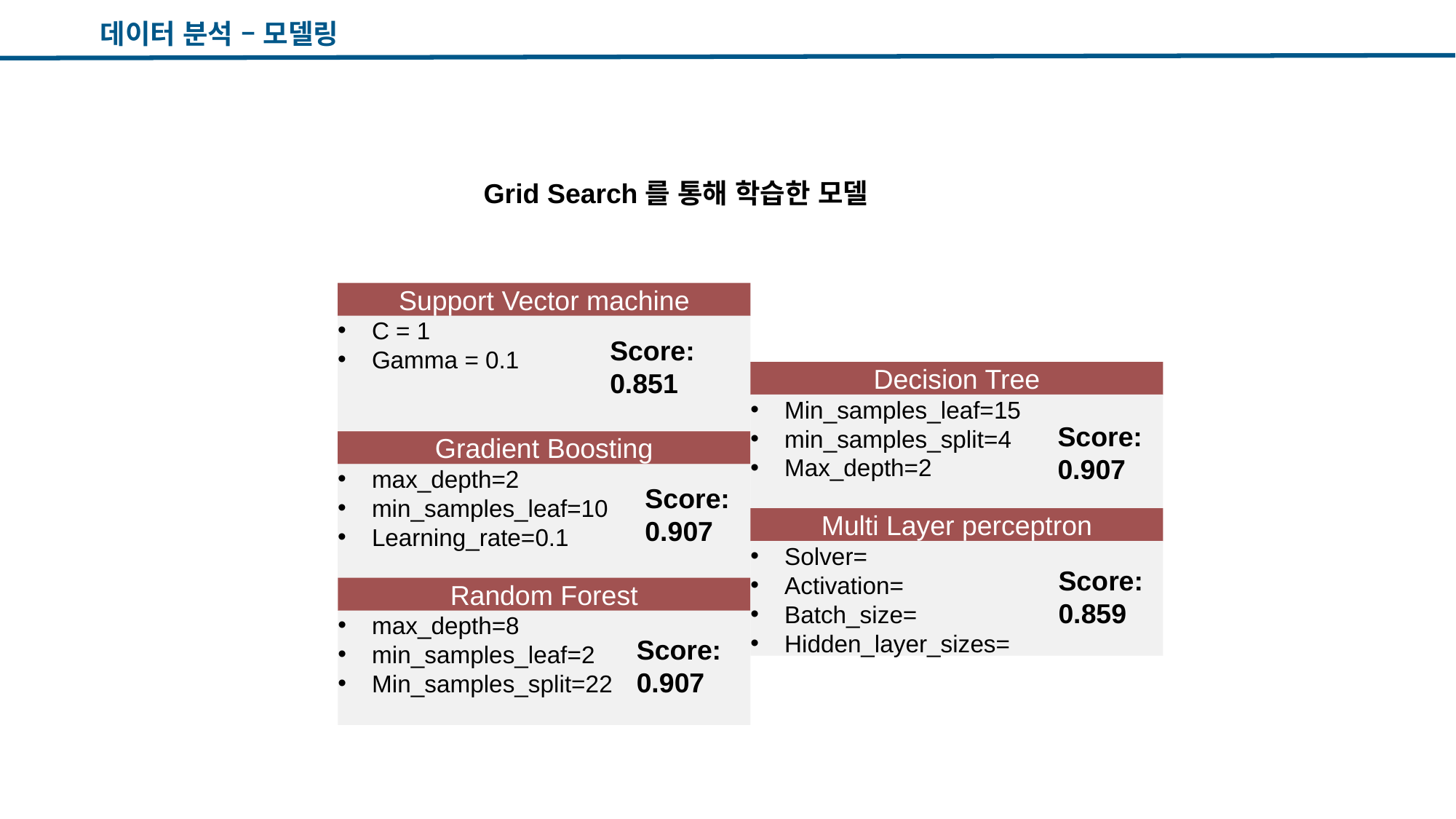

데이터 분석 – 모델링
Grid Search를 통해 학습한 모델

Support Vector machine
C = 1
Gamma = 0.1
Score:
0.851
Decision Tree
Min_samples_leaf=15
min_samples_split=4
Max_depth=2
Score:
0.907
Gradient Boosting
max_depth=2
min_samples_leaf=10
Learning_rate=0.1
Score:
0.907

Multi Layer perceptron
Solver=
Activation=
Batch_size=
Hidden_layer_sizes=
Score:
0.859

Random Forest
max_depth=8
min_samples_leaf=2
Min_samples_split=22
Score:
0.907